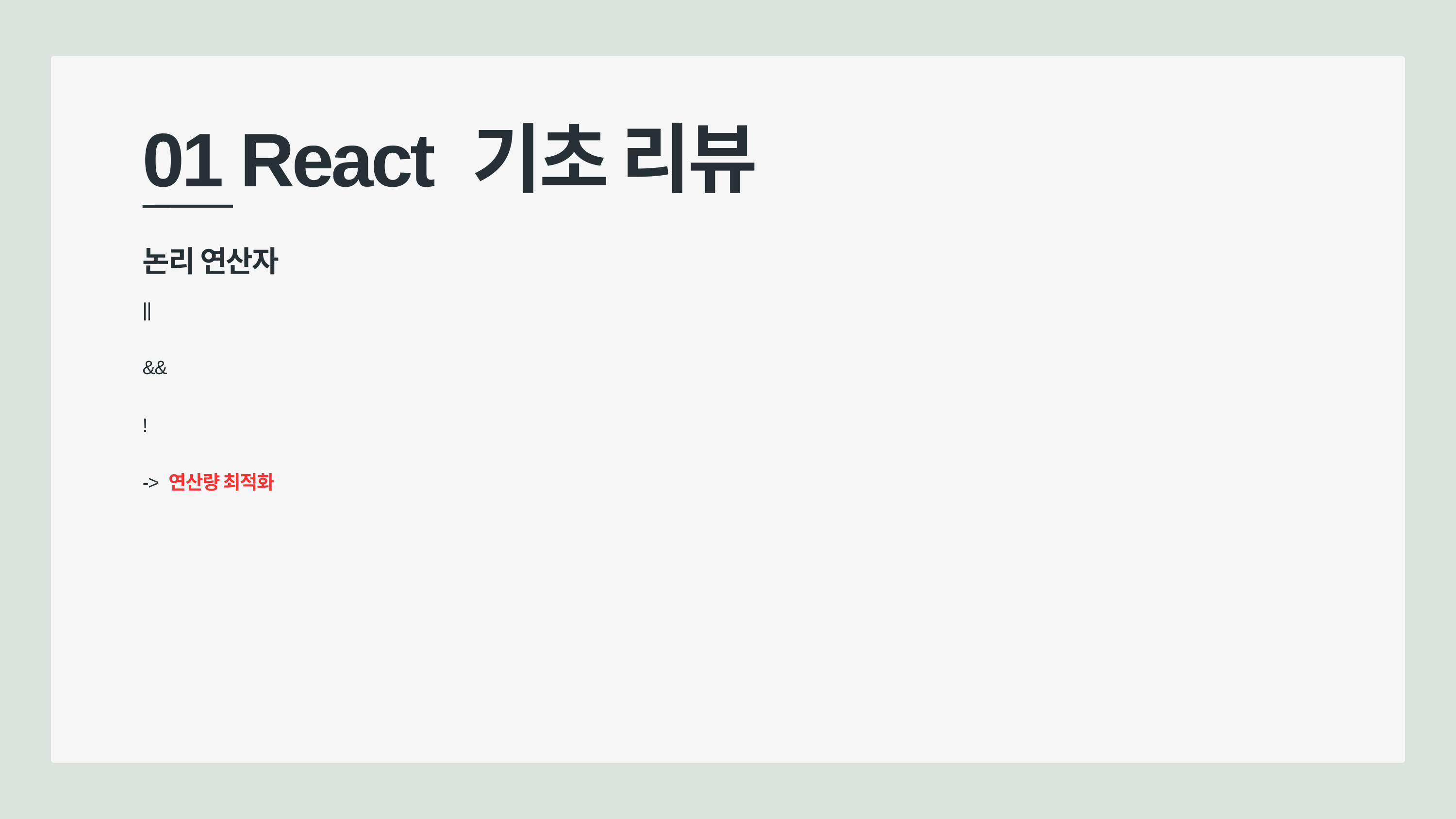

01 React 기초 리뷰

논리 연산자
||

&&

!

-> 연산량 최적화